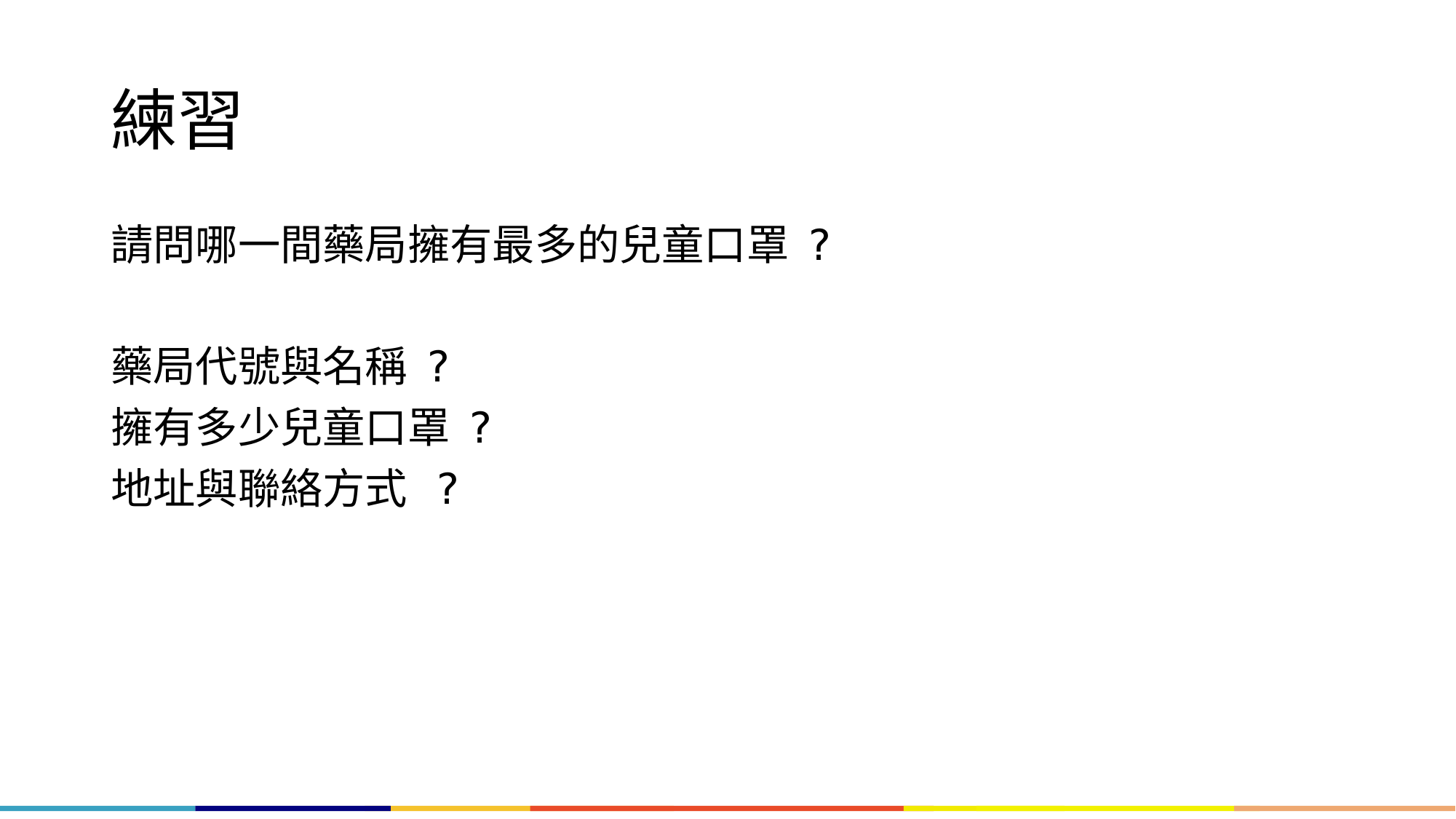

# 練習
請問哪一間藥局擁有最多的兒童口罩 ?

藥局代號與名稱 ?
擁有多少兒童口罩 ?
地址與聯絡方式  ?